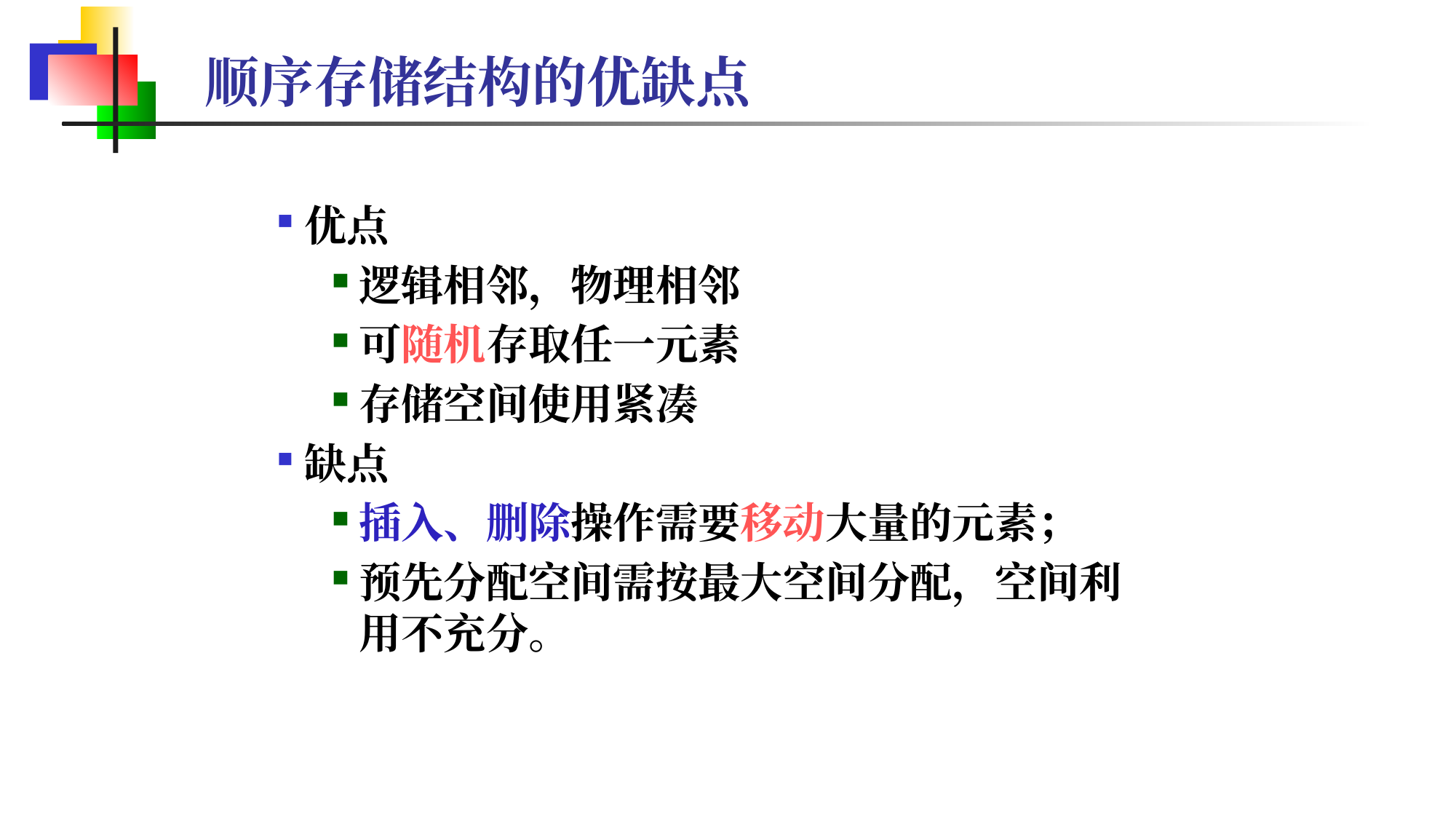

# 顺序存储结构的优缺点
优点
逻辑相邻，物理相邻
可随机存取任一元素
存储空间使用紧凑
缺点
插入、删除操作需要移动大量的元素；
预先分配空间需按最大空间分配，空间利用不充分。